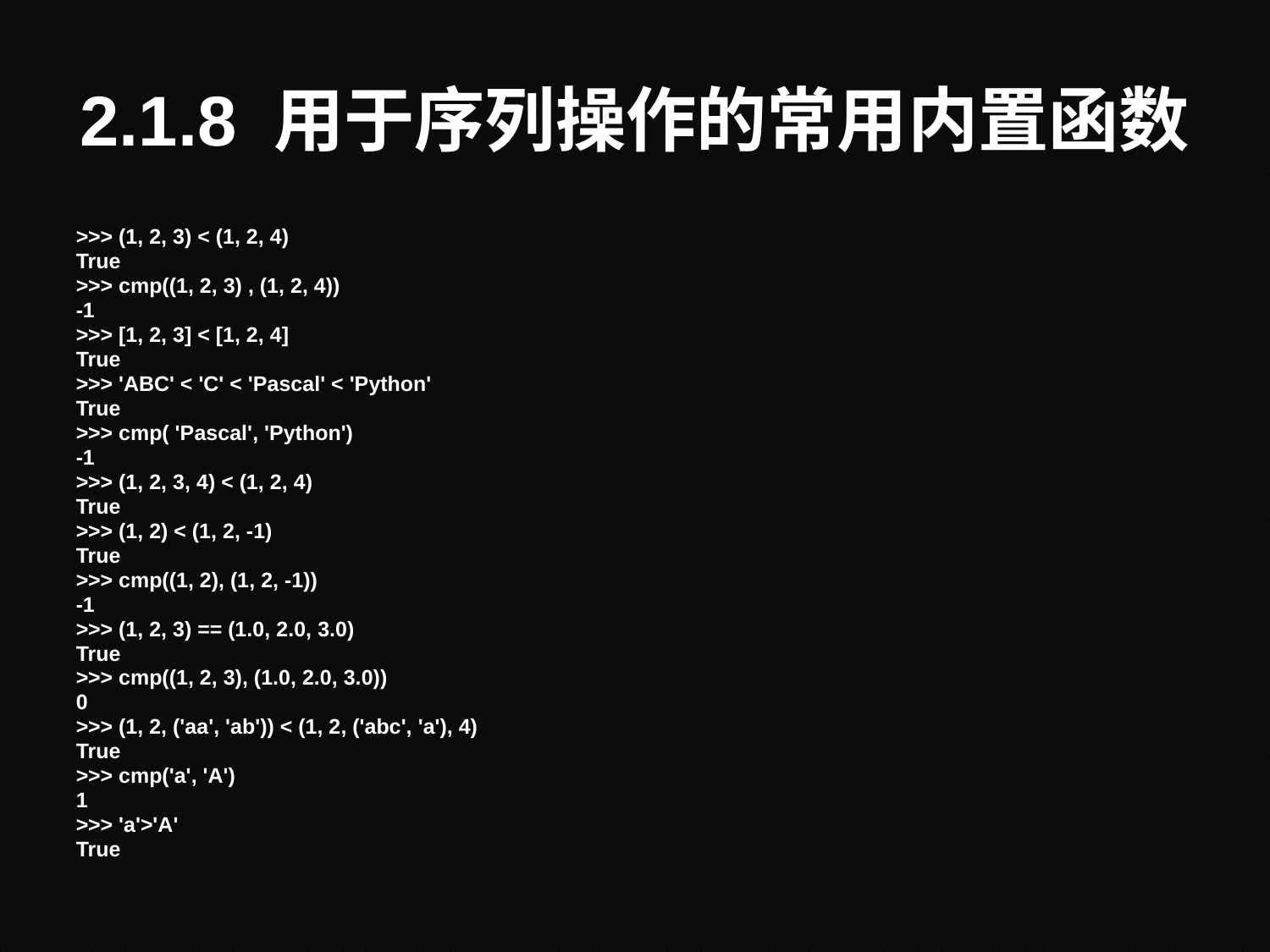

# 2.1.8 用于序列操作的常用内置函数
>>> (1, 2, 3) < (1, 2, 4)
True
>>> cmp((1, 2, 3) , (1, 2, 4))
-1
>>> [1, 2, 3] < [1, 2, 4]
True
>>> 'ABC' < 'C' < 'Pascal' < 'Python'
True
>>> cmp( 'Pascal', 'Python')
-1
>>> (1, 2, 3, 4) < (1, 2, 4)
True
>>> (1, 2) < (1, 2, -1)
True
>>> cmp((1, 2), (1, 2, -1))
-1
>>> (1, 2, 3) == (1.0, 2.0, 3.0)
True
>>> cmp((1, 2, 3), (1.0, 2.0, 3.0))
0
>>> (1, 2, ('aa', 'ab')) < (1, 2, ('abc', 'a'), 4)
True
>>> cmp('a', 'A')
1
>>> 'a'>'A'
True